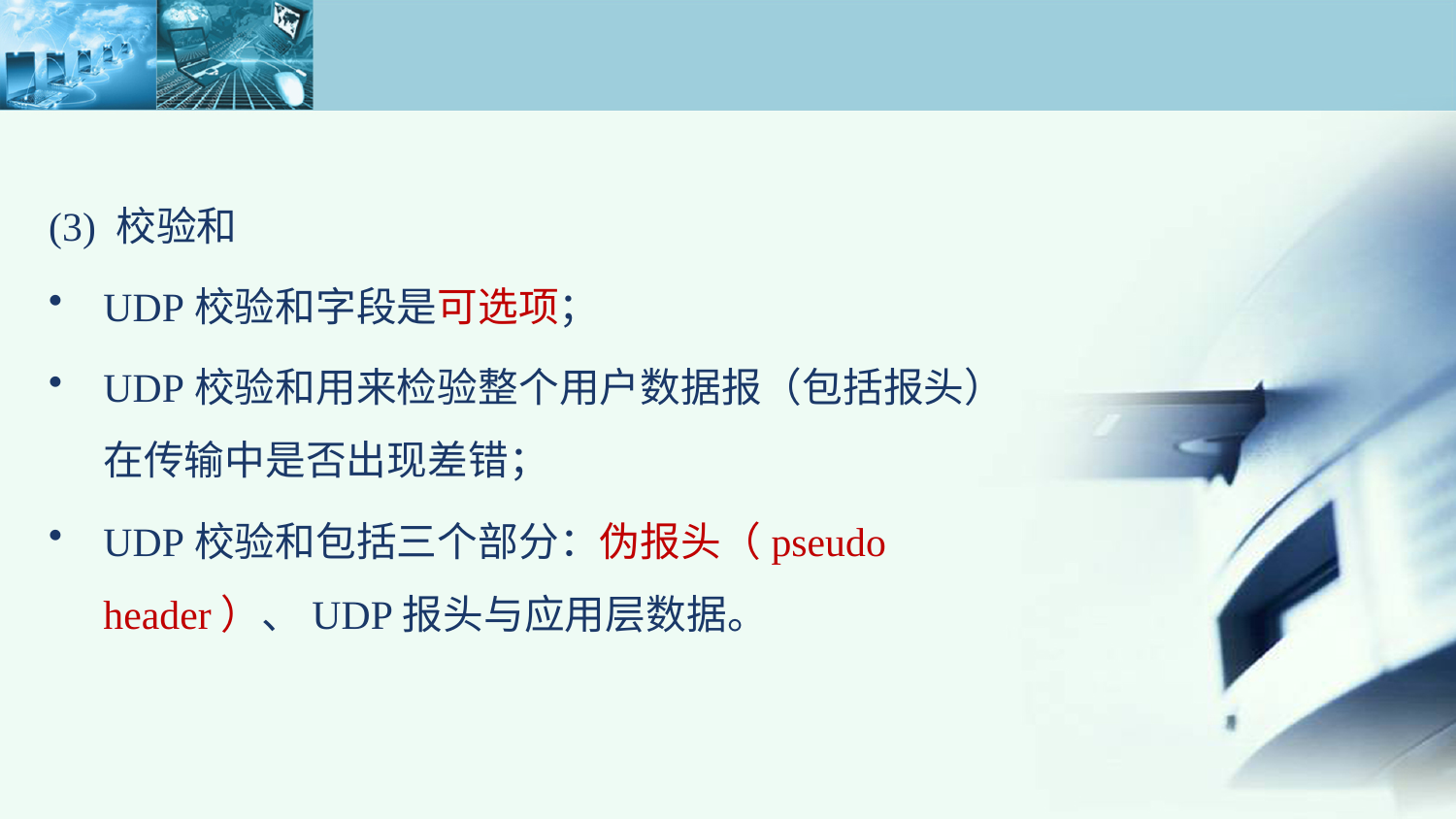

(3) 校验和
UDP校验和字段是可选项；
UDP校验和用来检验整个用户数据报（包括报头）在传输中是否出现差错；
UDP校验和包括三个部分：伪报头（pseudo header）、UDP报头与应用层数据。